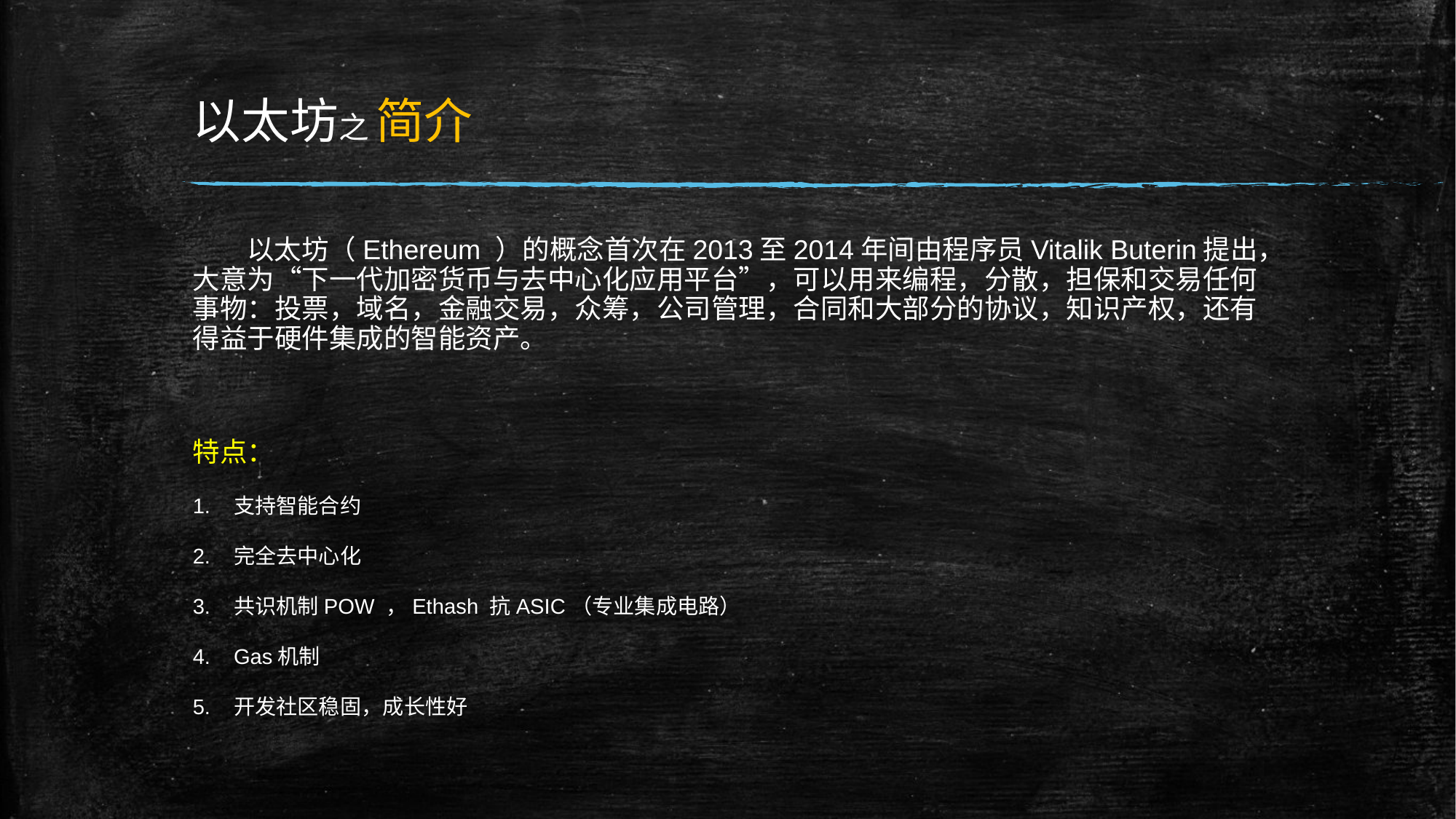

# 以太坊之 简介
       以太坊（Ethereum ）的概念首次在2013至2014年间由程序员Vitalik Buterin提出，大意为“下一代加密货币与去中心化应用平台”，可以用来编程，分散，担保和交易任何事物：投票，域名，金融交易，众筹，公司管理，合同和大部分的协议，知识产权，还有得益于硬件集成的智能资产。

特点：
支持智能合约
完全去中心化
共识机制POW ，Ethash 抗ASIC（专业集成电路）
Gas机制
开发社区稳固，成长性好